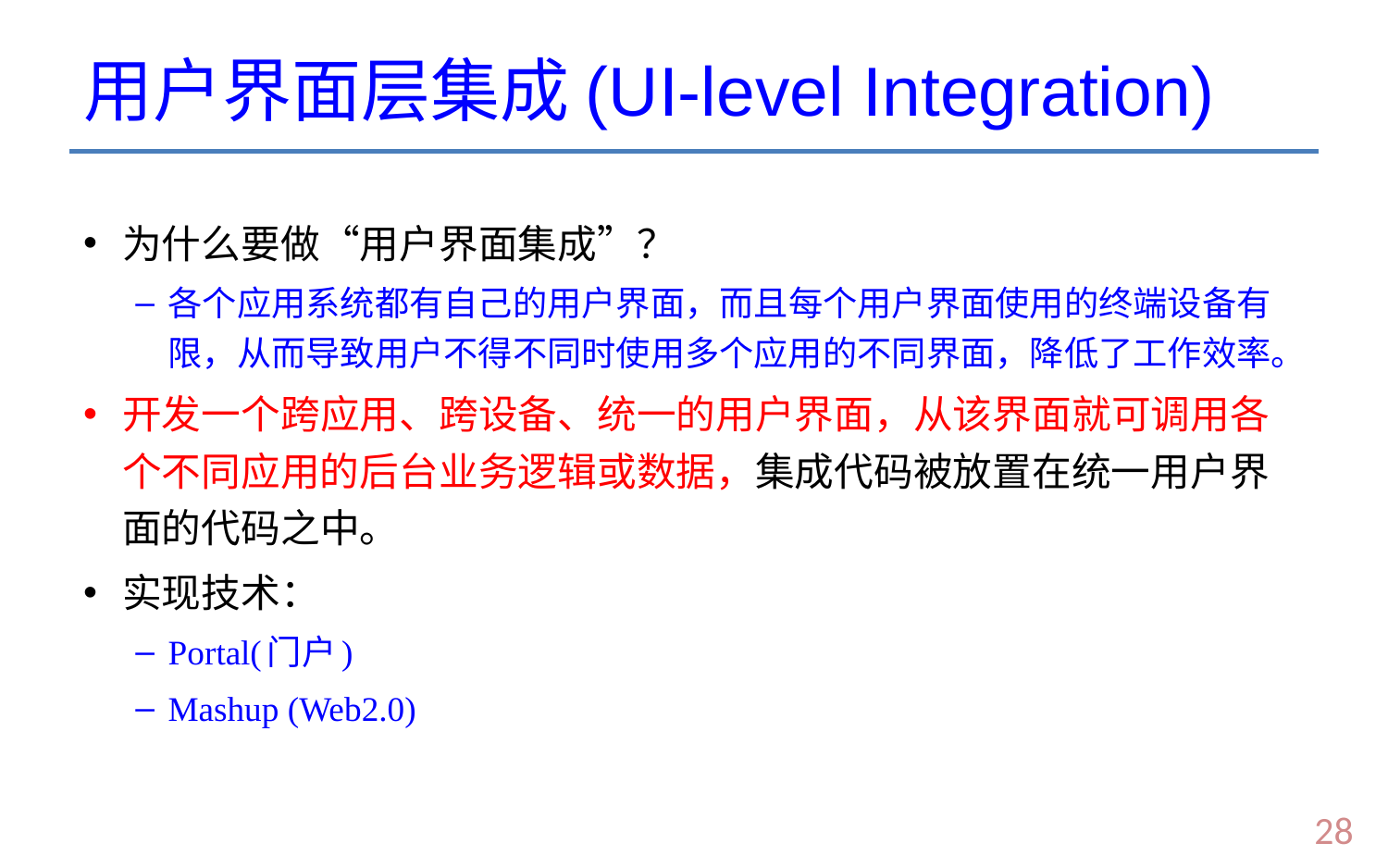

# 用户界面层集成(UI-level Integration)
为什么要做“用户界面集成”？
各个应用系统都有自己的用户界面，而且每个用户界面使用的终端设备有限，从而导致用户不得不同时使用多个应用的不同界面，降低了工作效率。
开发一个跨应用、跨设备、统一的用户界面，从该界面就可调用各个不同应用的后台业务逻辑或数据，集成代码被放置在统一用户界面的代码之中。
实现技术：
Portal(门户)
Mashup (Web2.0)

28